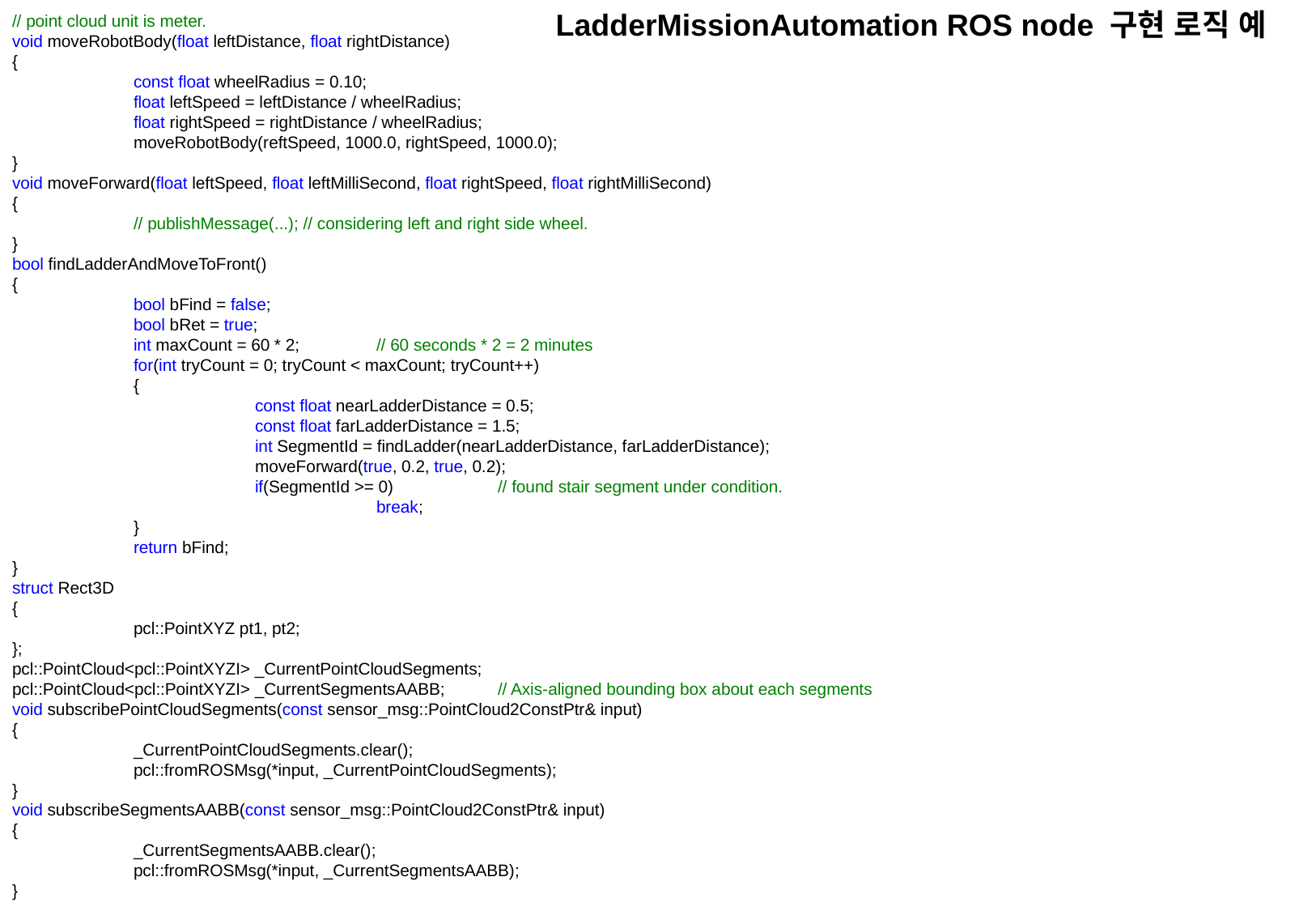

// point cloud unit is meter.
void moveRobotBody(float leftDistance, float rightDistance)
{
	const float wheelRadius = 0.10;
	float leftSpeed = leftDistance / wheelRadius;
	float rightSpeed = rightDistance / wheelRadius;
	moveRobotBody(reftSpeed, 1000.0, rightSpeed, 1000.0);
}
void moveForward(float leftSpeed, float leftMilliSecond, float rightSpeed, float rightMilliSecond)
{
	// publishMessage(...); // considering left and right side wheel.
}
bool findLadderAndMoveToFront()
{
	bool bFind = false;
	bool bRet = true;
	int maxCount = 60 * 2;	// 60 seconds * 2 = 2 minutes
	for(int tryCount = 0; tryCount < maxCount; tryCount++)
	{
		const float nearLadderDistance = 0.5;
		const float farLadderDistance = 1.5;
		int SegmentId = findLadder(nearLadderDistance, farLadderDistance);
		moveForward(true, 0.2, true, 0.2);
		if(SegmentId >= 0)	// found stair segment under condition.
			break;
	}
	return bFind;
}
struct Rect3D
{
	pcl::PointXYZ pt1, pt2;
};
pcl::PointCloud<pcl::PointXYZI> _CurrentPointCloudSegments;
pcl::PointCloud<pcl::PointXYZI> _CurrentSegmentsAABB;	// Axis-aligned bounding box about each segments
void subscribePointCloudSegments(const sensor_msg::PointCloud2ConstPtr& input)
{
	_CurrentPointCloudSegments.clear();
	pcl::fromROSMsg(*input, _CurrentPointCloudSegments);
}
void subscribeSegmentsAABB(const sensor_msg::PointCloud2ConstPtr& input)
{
	_CurrentSegmentsAABB.clear();
	pcl::fromROSMsg(*input, _CurrentSegmentsAABB);
}
LadderMissionAutomation ROS node 구현 로직 예